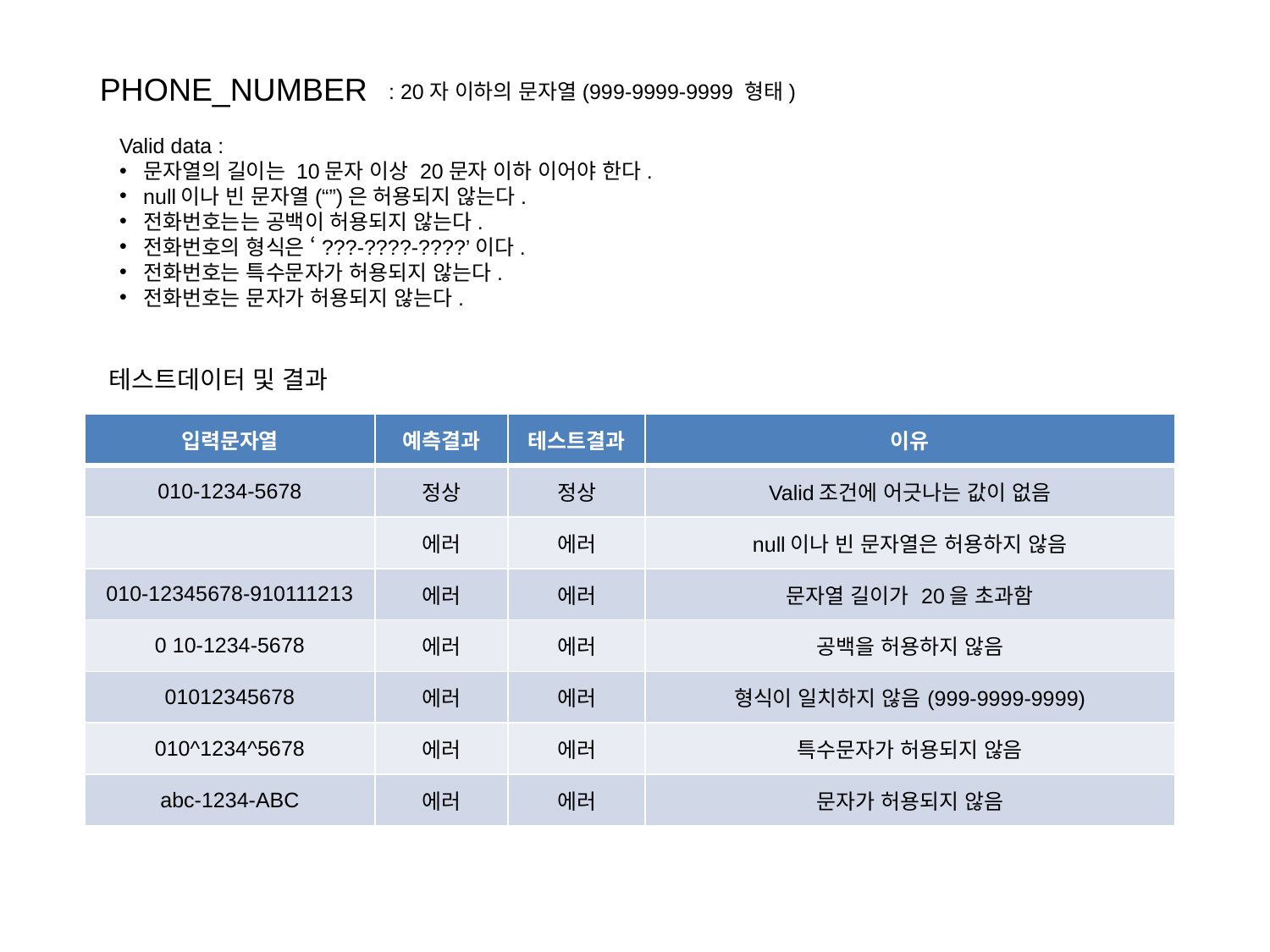

: 20자 이하의 문자열(999-9999-9999 형태)
PHONE_NUMBER
Valid data :
문자열의 길이는 10문자 이상 20문자 이하 이어야 한다.
null이나 빈 문자열(“”)은 허용되지 않는다.
전화번호는는 공백이 허용되지 않는다.
전화번호의 형식은 ‘???-????-????’이다.
전화번호는 특수문자가 허용되지 않는다.
전화번호는 문자가 허용되지 않는다.
테스트데이터 및 결과
| 입력문자열 | 예측결과 | 테스트결과 | 이유 |
| --- | --- | --- | --- |
| 010-1234-5678 | 정상 | 정상 | Valid조건에 어긋나는 값이 없음 |
|  | 에러 | 에러 | null이나 빈 문자열은 허용하지 않음 |
| 010-12345678-910111213 | 에러 | 에러 | 문자열 길이가 20을 초과함 |
| 0 10-1234-5678 | 에러 | 에러 | 공백을 허용하지 않음 |
| 01012345678 | 에러 | 에러 | 형식이 일치하지 않음(999-9999-9999) |
| 010^1234^5678 | 에러 | 에러 | 특수문자가 허용되지 않음 |
| abc-1234-ABC | 에러 | 에러 | 문자가 허용되지 않음 |